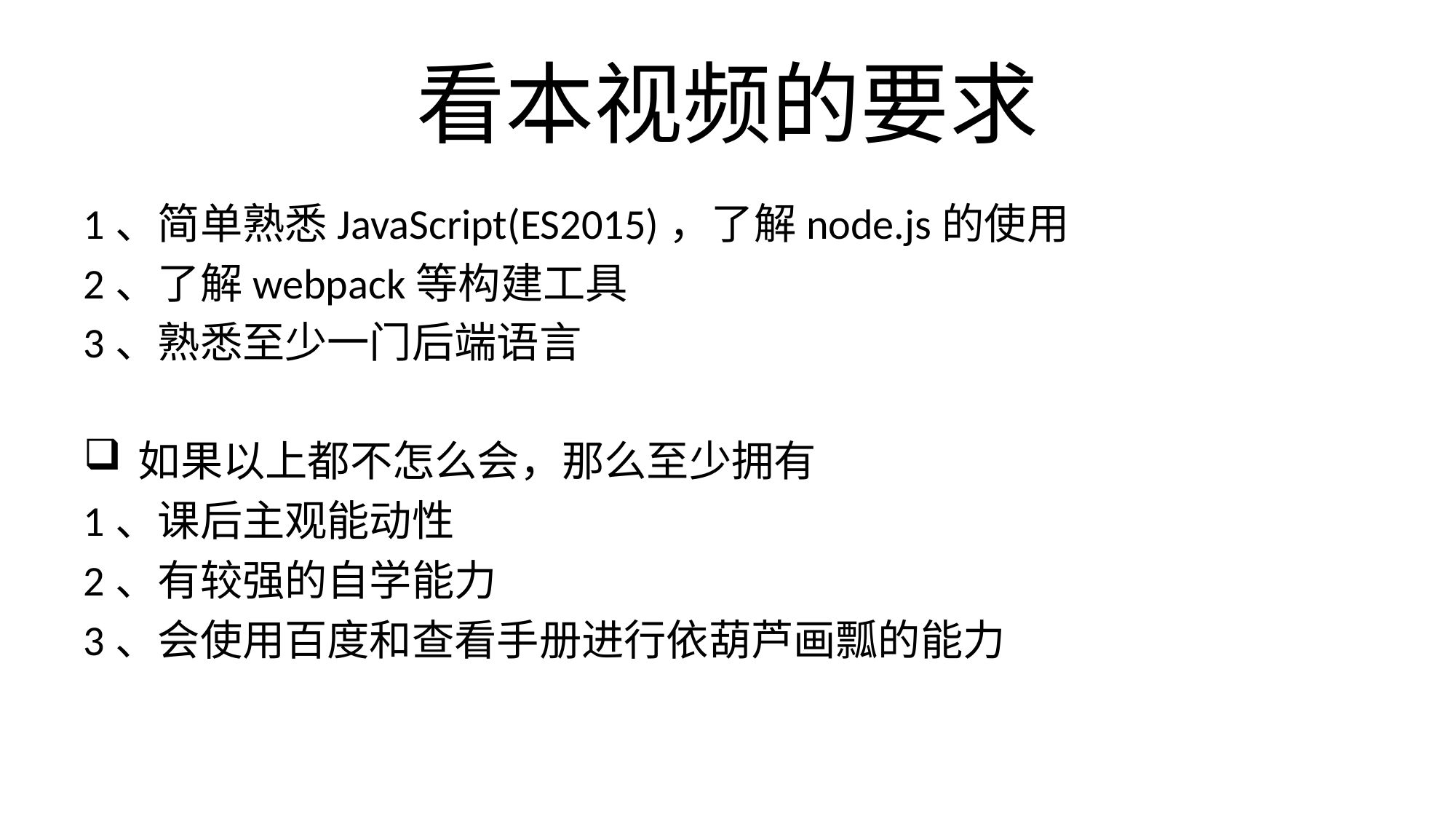

# 看本视频的要求
1、简单熟悉JavaScript(ES2015)，了解node.js的使用
2、了解webpack等构建工具
3、熟悉至少一门后端语言

如果以上都不怎么会，那么至少拥有
1、课后主观能动性
2、有较强的自学能力
3、会使用百度和查看手册进行依葫芦画瓢的能力